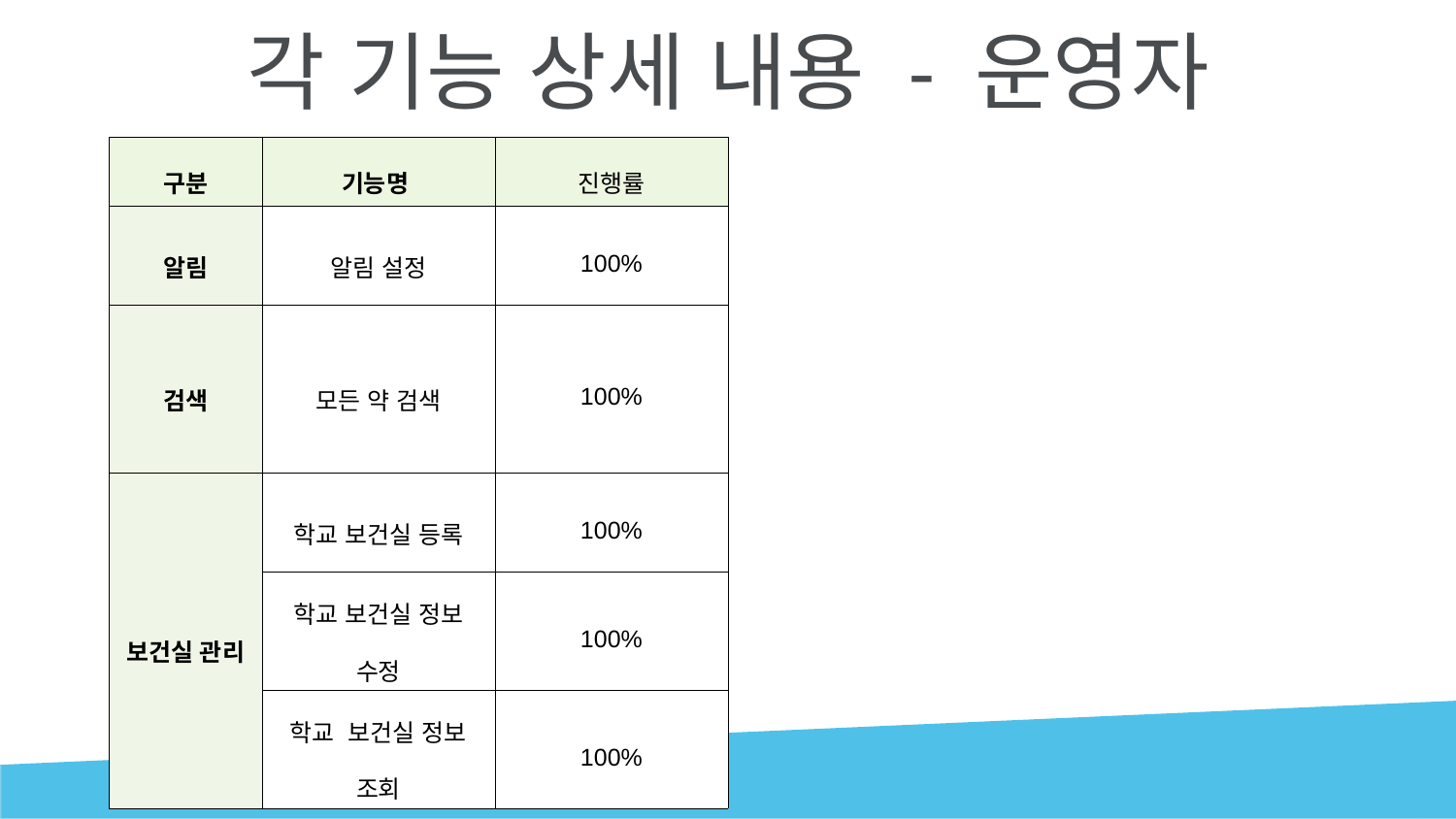

# 각 기능 상세 내용 - 운영자
| 구분 | 기능명 | 진행률 |
| --- | --- | --- |
| 알림 | 알림 설정 | 100% |
| 검색 | 모든 약 검색 | 100% |
| 보건실 관리 | 학교 보건실 등록 | 100% |
|  | 학교 보건실 정보 수정 | 100% |
|  | 학교 보건실 정보 조회 | 100% |